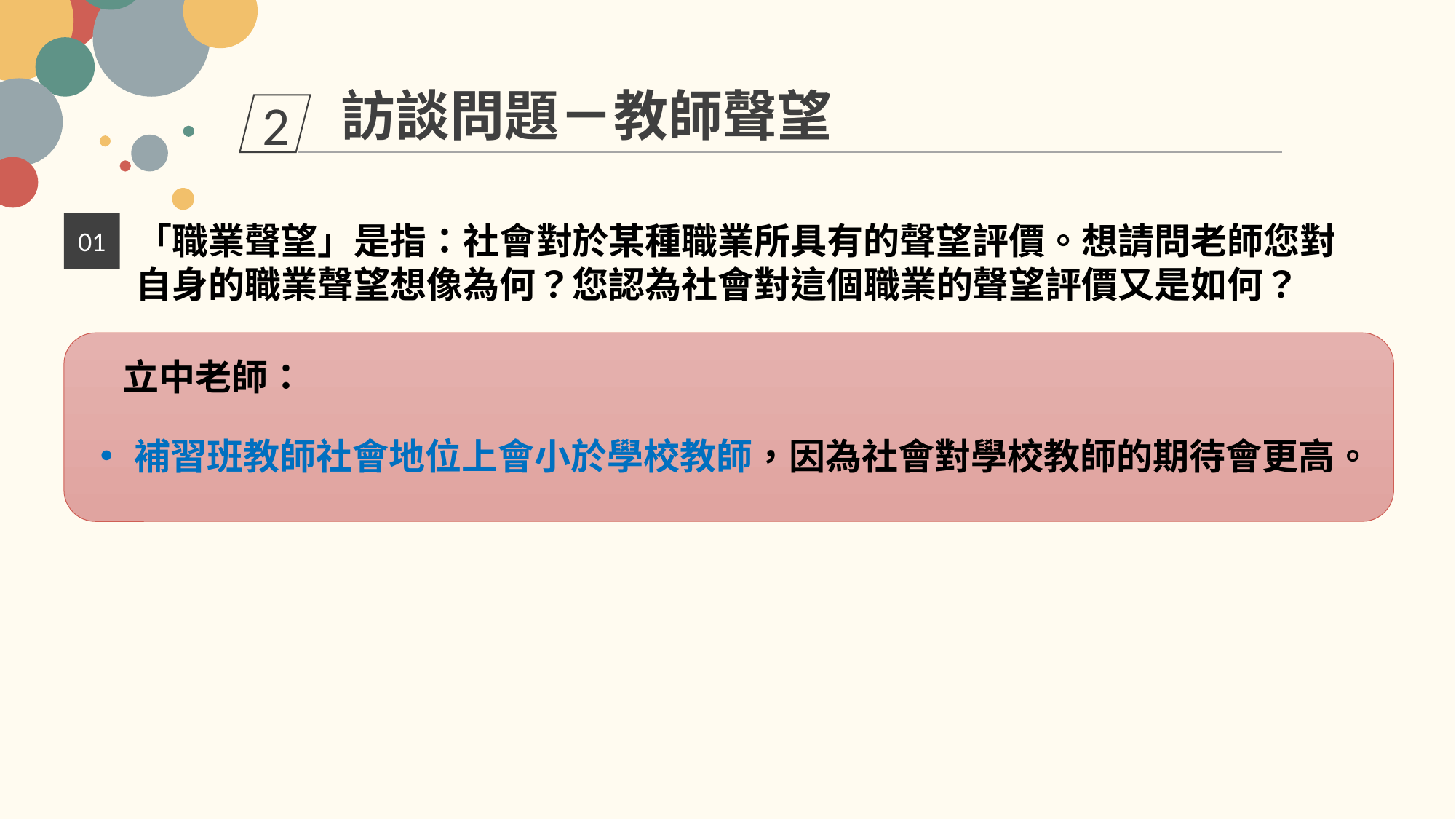

訪談問題－教師聲望
2
「職業聲望」是指：社會對於某種職業所具有的聲望評價。想請問老師您對自身的職業聲望想像為何？您認為社會對這個職業的聲望評價又是如何？
01

立中老師：
補習班教師社會地位上會小於學校教師，因為社會對學校教師的期待會更高。